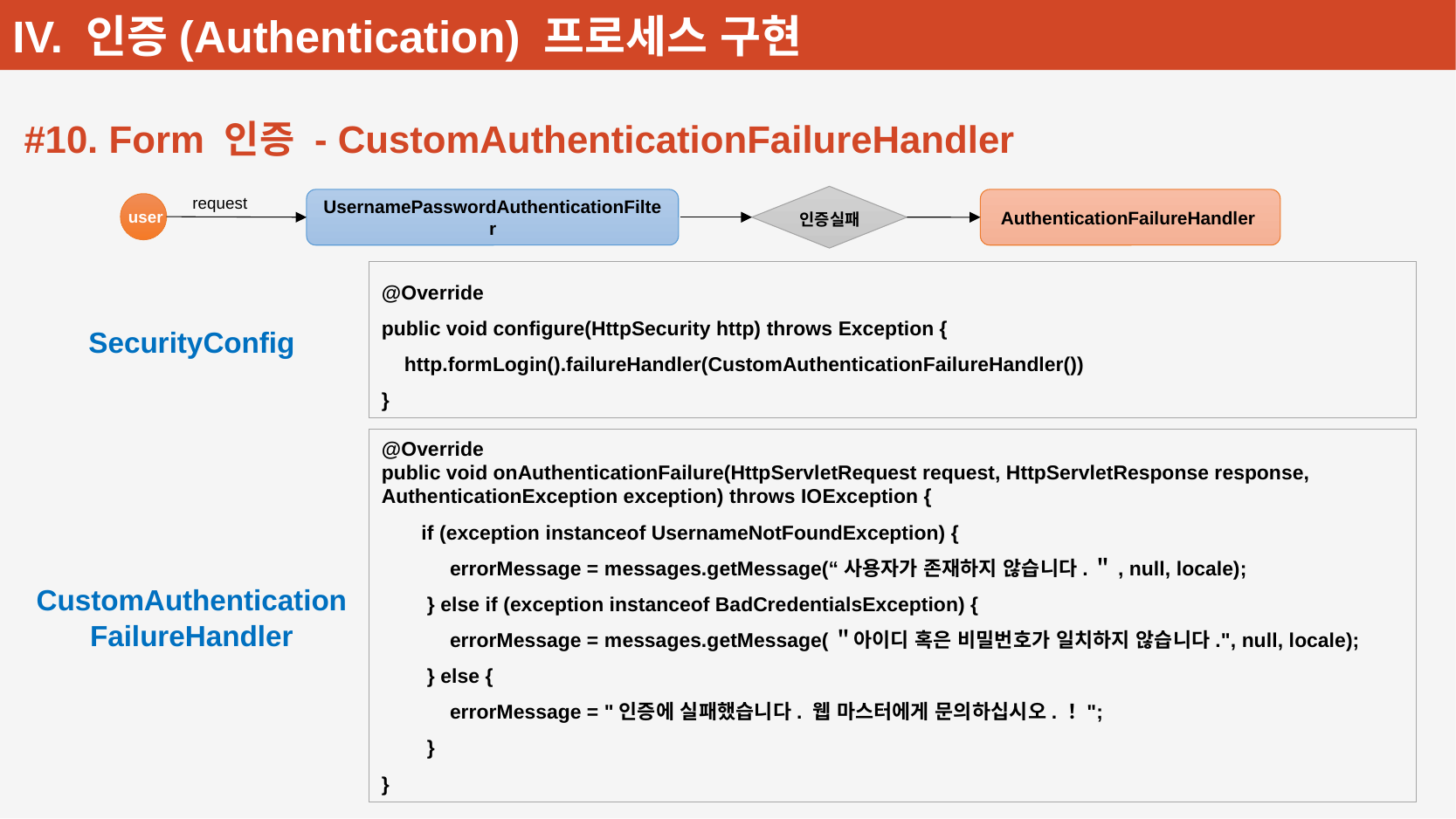

#10. Form 인증 - CustomAuthenticationFailureHandler
request

UsernamePasswordAuthenticationFilter
AuthenticationFailureHandler

user
인증실패
@Override
public void configure(HttpSecurity http) throws Exception {
    http.formLogin().failureHandler(CustomAuthenticationFailureHandler())
}
SecurityConfig
@Override
public void onAuthenticationFailure(HttpServletRequest request, HttpServletResponse response, AuthenticationException exception) throws IOException {
       if (exception instanceof UsernameNotFoundException) {
            errorMessage = messages.getMessage(“사용자가 존재하지 않습니다.＂, null, locale);
        } else if (exception instanceof BadCredentialsException) {
            errorMessage = messages.getMessage(＂아이디 혹은 비밀번호가 일치하지 않습니다.", null, locale);
        } else {
            errorMessage = "인증에 실패했습니다. 웹 마스터에게 문의하십시오.！";
        }
}
CustomAuthentication
FailureHandler